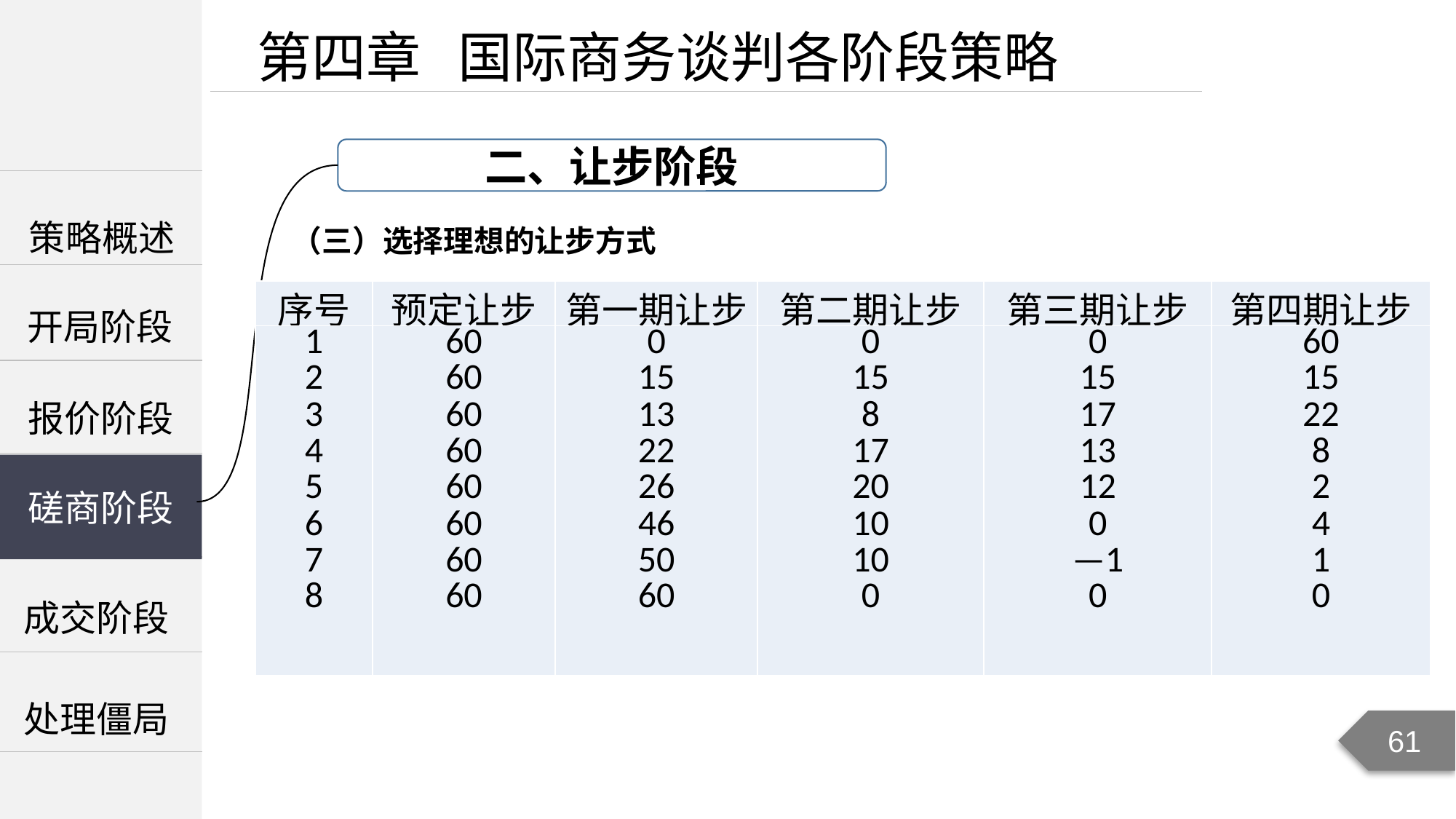

第四章   国际商务谈判各阶段策略
二、让步阶段
|  |
| --- |
|  |
|  |
策略概述
（三）选择理想的让步方式
开局阶段
| 序号 | 预定让步 | 第一期让步 | 第二期让步 | 第三期让步 | 第四期让步 |
| --- | --- | --- | --- | --- | --- |
| 1 2 3 4 5 6 7 8 | 60 60 60 60 60 60 60 60 | 0 15 13 22 26 46 50 60 | 0 15 8 17 20 10 10 0 | 0 15 17 13 12 0 —1 0 | 60 15 22 8 2 4 1 0 |
报价阶段

磋商阶段
磋商阶段

成交阶段

处理僵局
61